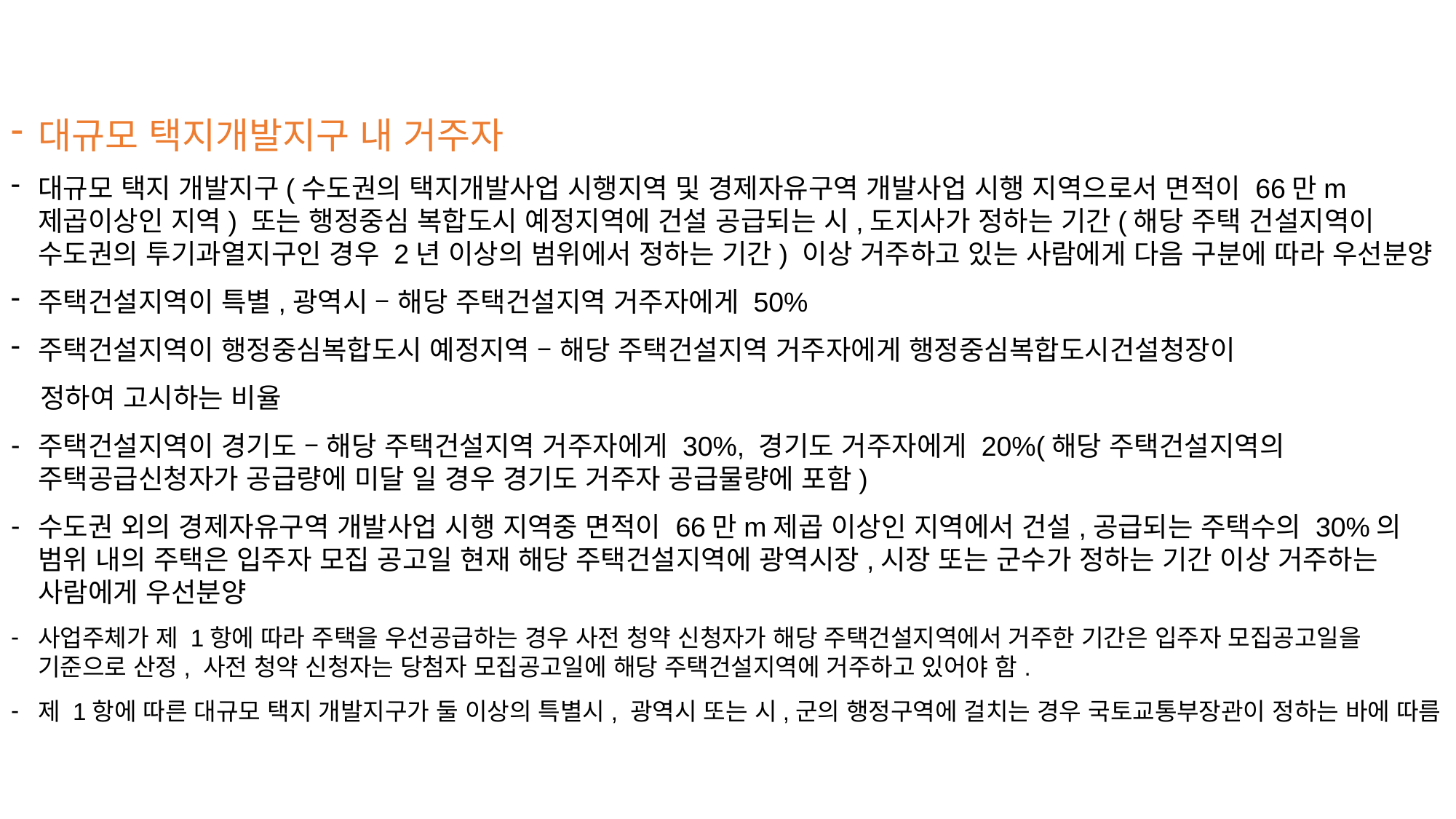

대규모 택지개발지구 내 거주자
대규모 택지 개발지구(수도권의 택지개발사업 시행지역 및 경제자유구역 개발사업 시행 지역으로서 면적이 66만m제곱이상인 지역) 또는 행정중심 복합도시 예정지역에 건설 공급되는 시,도지사가 정하는 기간(해당 주택 건설지역이 수도권의 투기과열지구인 경우 2년 이상의 범위에서 정하는 기간) 이상 거주하고 있는 사람에게 다음 구분에 따라 우선분양
주택건설지역이 특별,광역시 – 해당 주택건설지역 거주자에게 50%
주택건설지역이 행정중심복합도시 예정지역 – 해당 주택건설지역 거주자에게 행정중심복합도시건설청장이
   정하여 고시하는 비율
주택건설지역이 경기도 – 해당 주택건설지역 거주자에게 30%, 경기도 거주자에게 20%(해당 주택건설지역의 주택공급신청자가 공급량에 미달 일 경우 경기도 거주자 공급물량에 포함)
수도권 외의 경제자유구역 개발사업 시행 지역중 면적이 66만m제곱 이상인 지역에서 건설,공급되는 주택수의 30%의 범위 내의 주택은 입주자 모집 공고일 현재 해당 주택건설지역에 광역시장,시장 또는 군수가 정하는 기간 이상 거주하는 사람에게 우선분양
사업주체가 제 1항에 따라 주택을 우선공급하는 경우 사전 청약 신청자가 해당 주택건설지역에서 거주한 기간은 입주자 모집공고일을 기준으로 산정, 사전 청약 신청자는 당첨자 모집공고일에 해당 주택건설지역에 거주하고 있어야 함.
제 1항에 따른 대규모 택지 개발지구가 둘 이상의 특별시, 광역시 또는 시,군의 행정구역에 걸치는 경우 국토교통부장관이 정하는 바에 따름